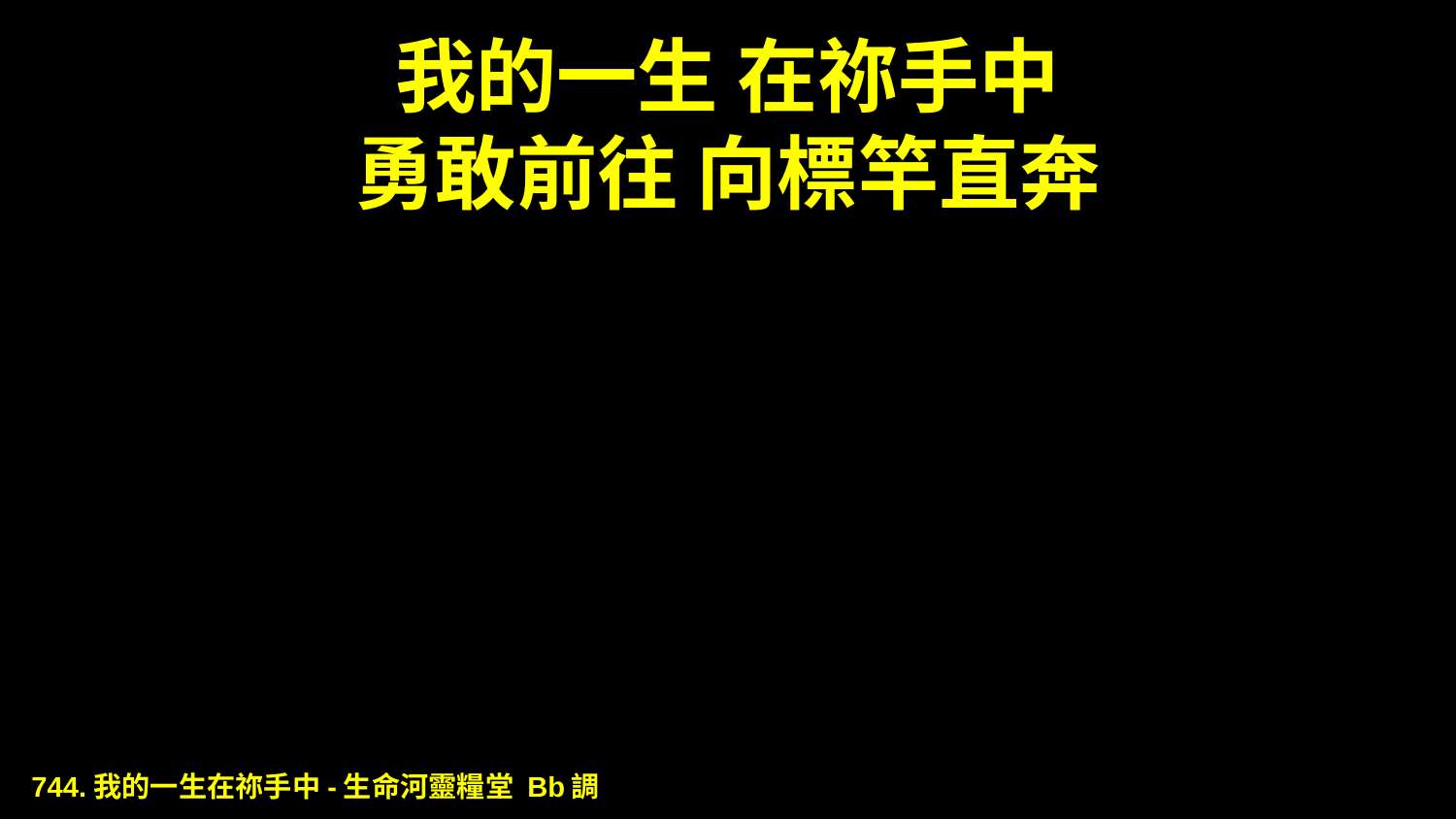

# 我的一生 在祢手中 勇敢前往 向標竿直奔
744.我的一生在祢手中-生命河靈糧堂 Bb調